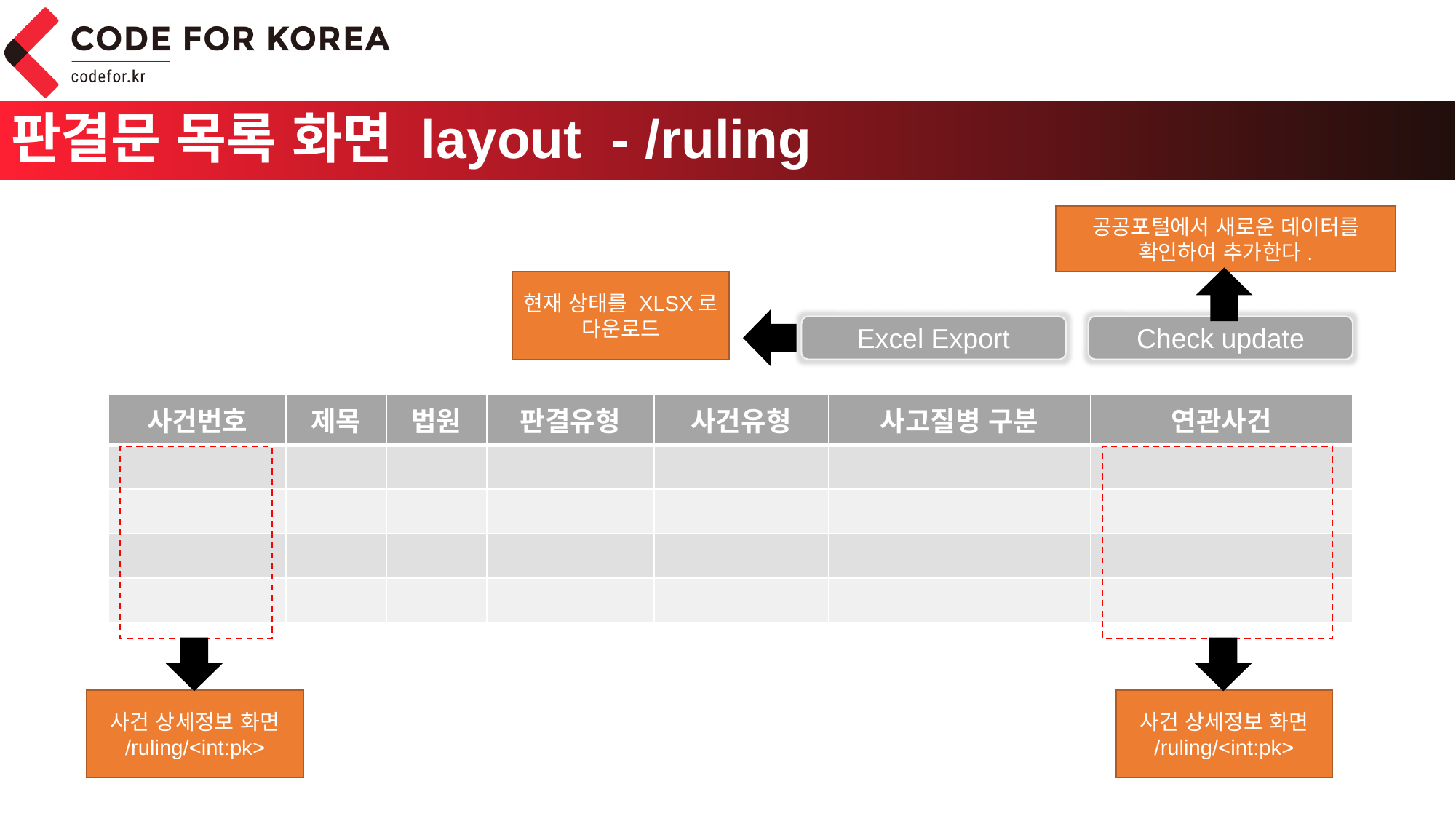

# 판결문 목록 화면 layout  - /ruling
공공포털에서 새로운 데이터를 확인하여 추가한다.

현재 상태를 XLSX로 다운로드

Excel Export
Check update
| 사건번호 | 제목 | 법원 | 판결유형 | 사건유형 | 사고질병 구분 | 연관사건 |
| --- | --- | --- | --- | --- | --- | --- |
|  |  |  |  |  |  |  |
|  |  |  |  |  |  |  |
|  |  |  |  |  |  |  |
|  |  |  |  |  |  |  |

사건 상세정보 화면
/ruling/<int:pk>
사건 상세정보 화면
/ruling/<int:pk>